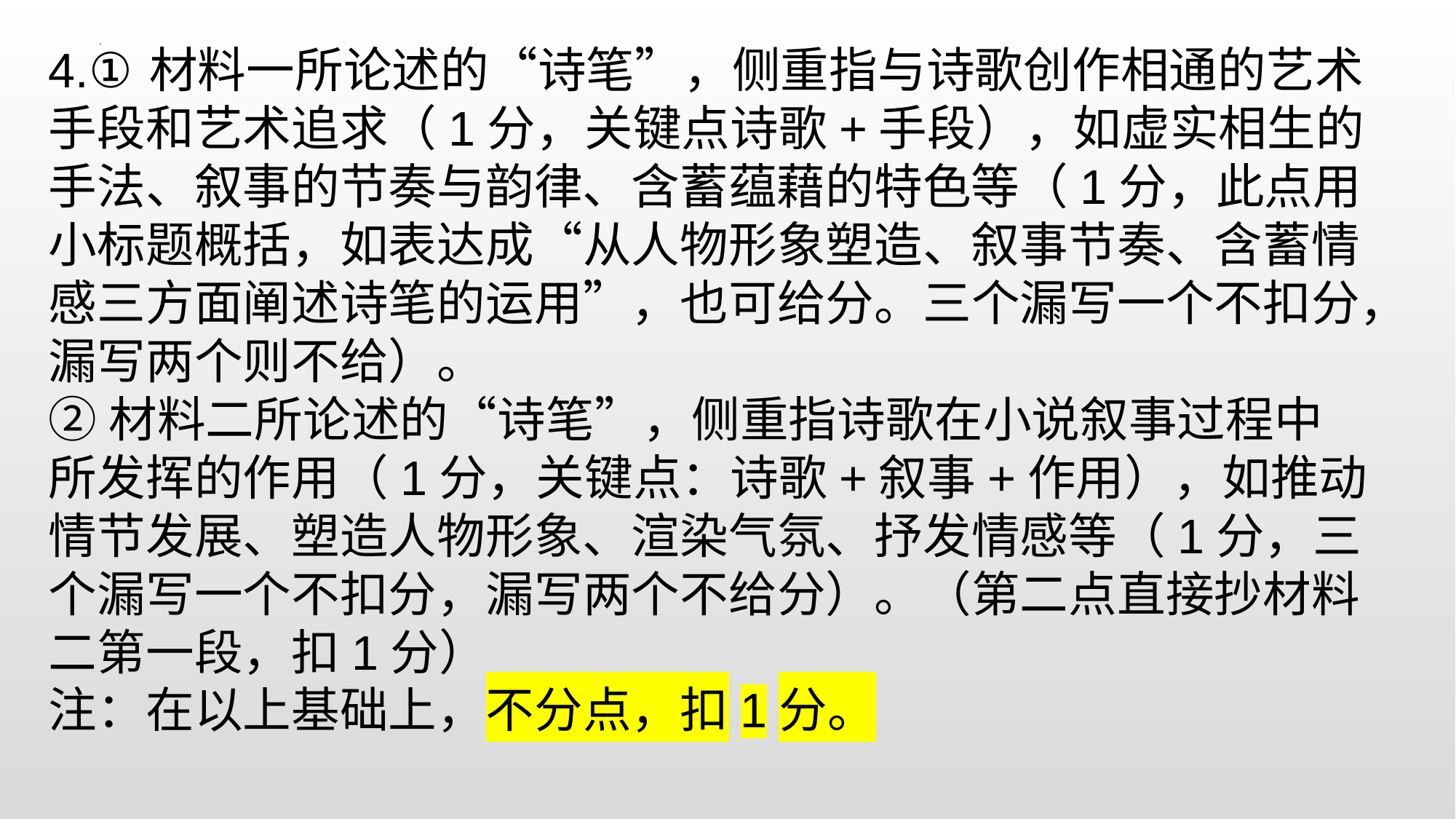

4.①材料一所论述的“诗笔”，侧重指与诗歌创作相通的艺术手段和艺术追求（1分，关键点诗歌+手段），如虚实相生的手法、叙事的节奏与韵律、含蓄蕴藉的特色等（1分，此点用小标题概括，如表达成“从人物形象塑造、叙事节奏、含蓄情感三方面阐述诗笔的运用”，也可给分。三个漏写一个不扣分，漏写两个则不给）。
②材料二所论述的“诗笔”，侧重指诗歌在小说叙事过程中所发挥的作用（1分，关键点：诗歌+叙事+作用），如推动情节发展、塑造人物形象、渲染气氛、抒发情感等（1分，三个漏写一个不扣分，漏写两个不给分）。（第二点直接抄材料二第一段，扣1分）
注：在以上基础上，不分点，扣1分。